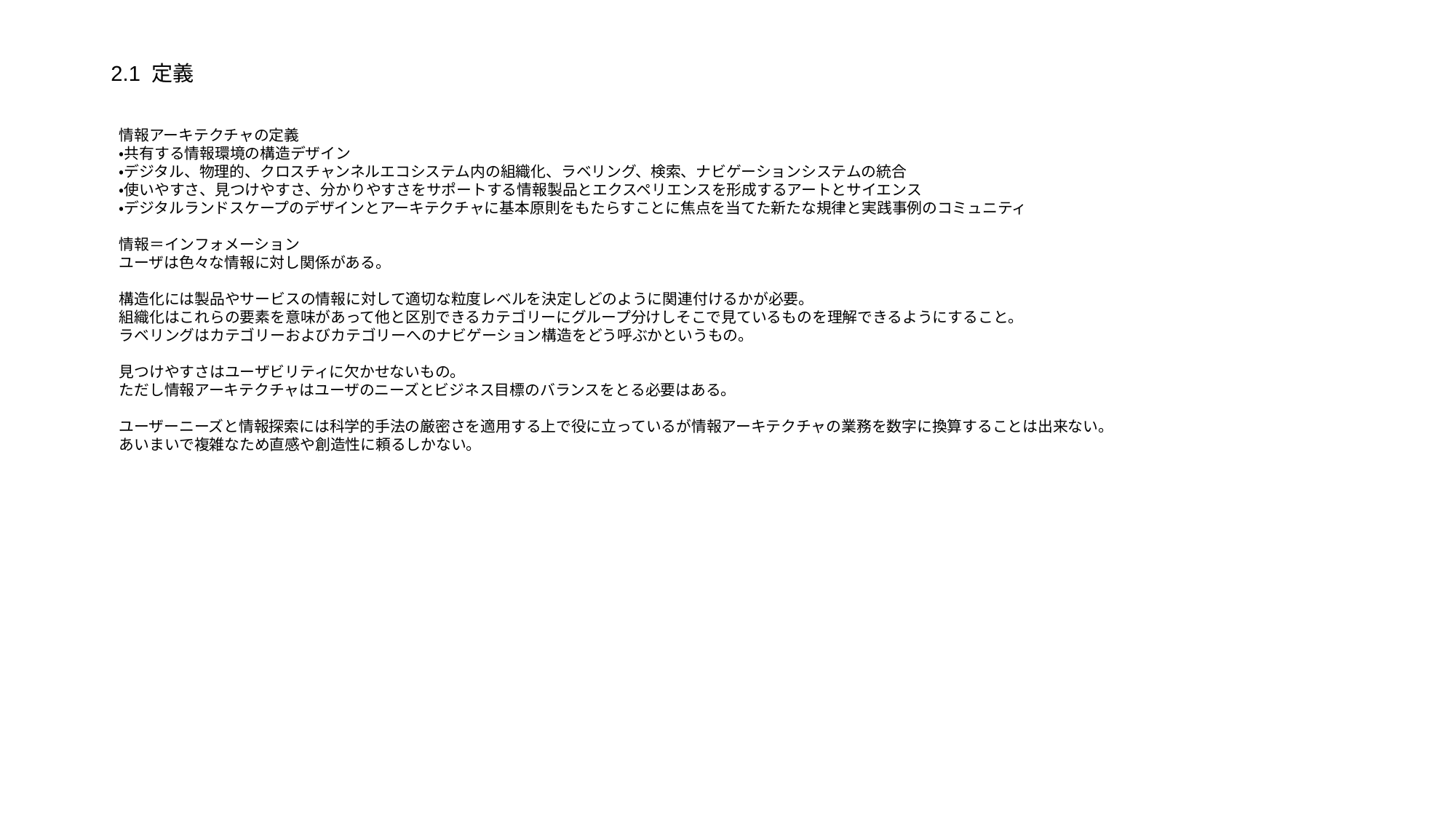

# 2.1 定義
情報アーキテクチャの定義
・共有する情報環境の構造デザイン
・デジタル、物理的、クロスチャンネルエコシステム内の組織化、ラベリング、検索、ナビゲーションシステムの統合
・使いやすさ、見つけやすさ、分かりやすさをサポートする情報製品とエクスペリエンスを形成するアートとサイエンス
・デジタルランドスケープのデザインとアーキテクチャに基本原則をもたらすことに焦点を当てた新たな規律と実践事例のコミュニティ

情報＝インフォメーション
ユーザは色々な情報に対し関係がある。

構造化には製品やサービスの情報に対して適切な粒度レベルを決定しどのように関連付けるかが必要。
組織化はこれらの要素を意味があって他と区別できるカテゴリーにグループ分けしそこで見ているものを理解できるようにすること。
ラベリングはカテゴリーおよびカテゴリーへのナビゲーション構造をどう呼ぶかというもの。

見つけやすさはユーザビリティに欠かせないもの。
ただし情報アーキテクチャはユーザのニーズとビジネス目標のバランスをとる必要はある。

ユーザーニーズと情報探索には科学的手法の厳密さを適用する上で役に立っているが情報アーキテクチャの業務を数字に換算することは出来ない。
あいまいで複雑なため直感や創造性に頼るしかない。